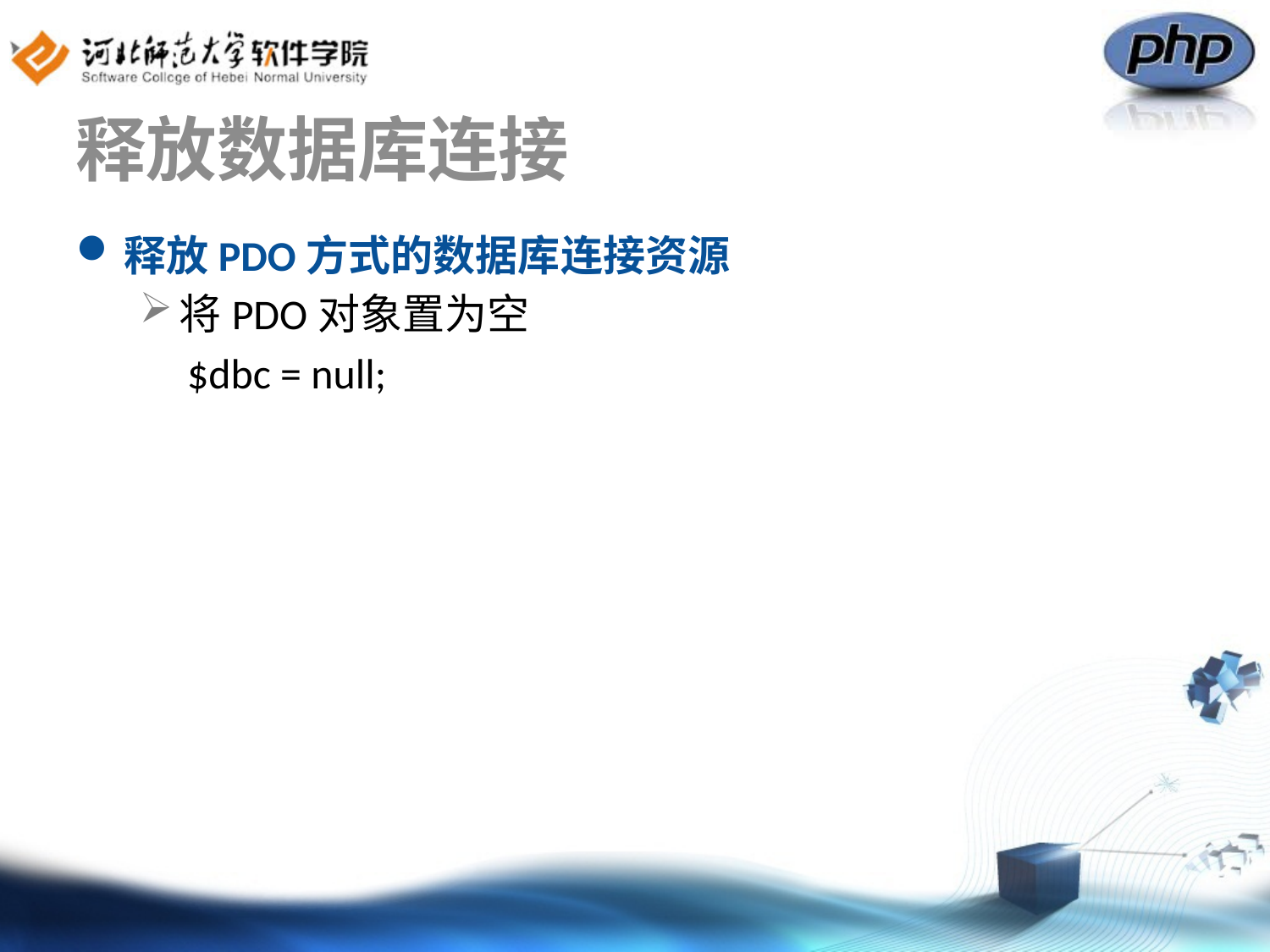

# 释放数据库连接
释放PDO方式的数据库连接资源
将PDO对象置为空
     $dbc = null;